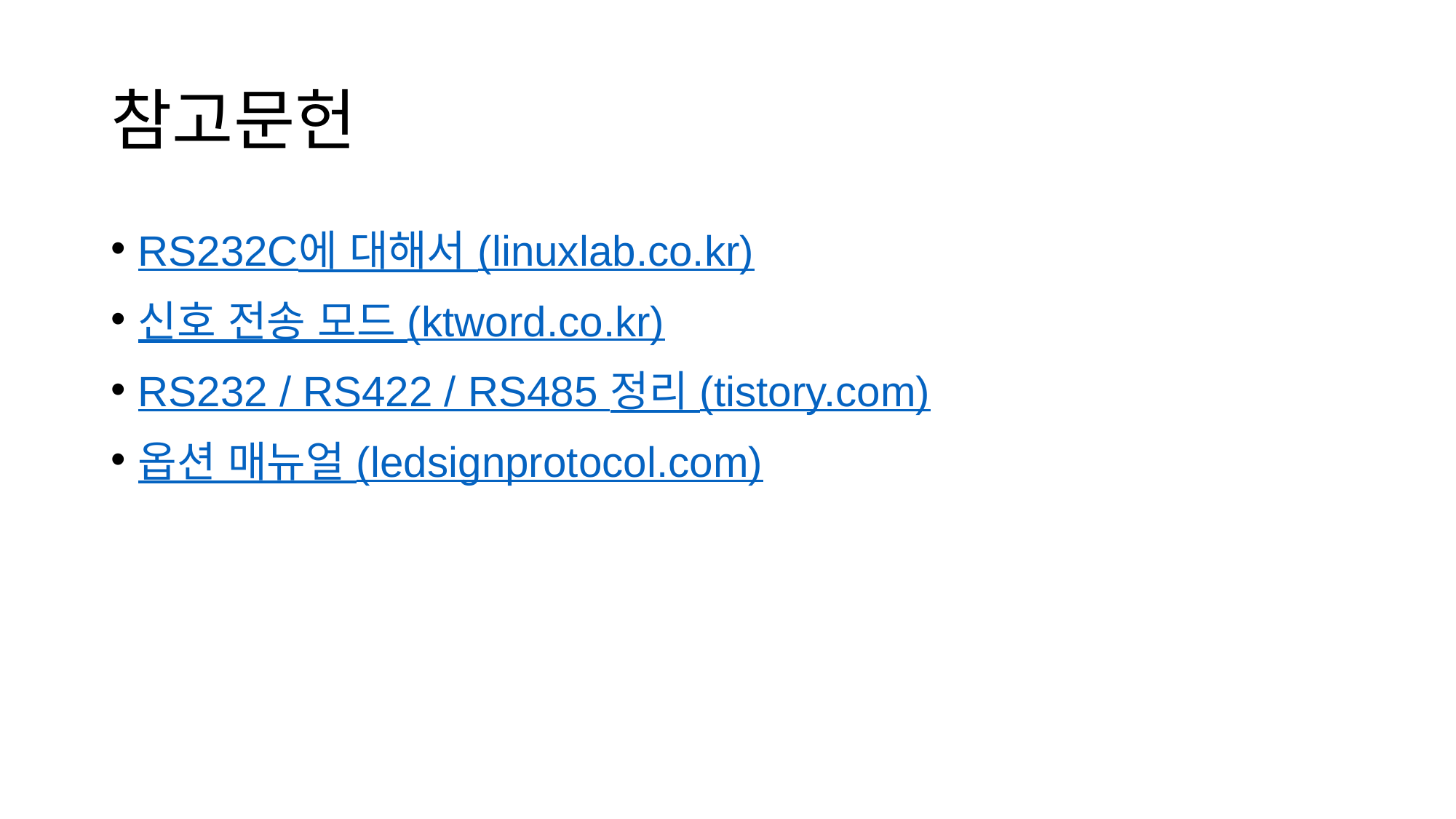

# 참고문헌
RS232C에 대해서 (linuxlab.co.kr)
신호 전송 모드 (ktword.co.kr)
RS232 / RS422 / RS485 정리 (tistory.com)
옵션 매뉴얼 (ledsignprotocol.com)